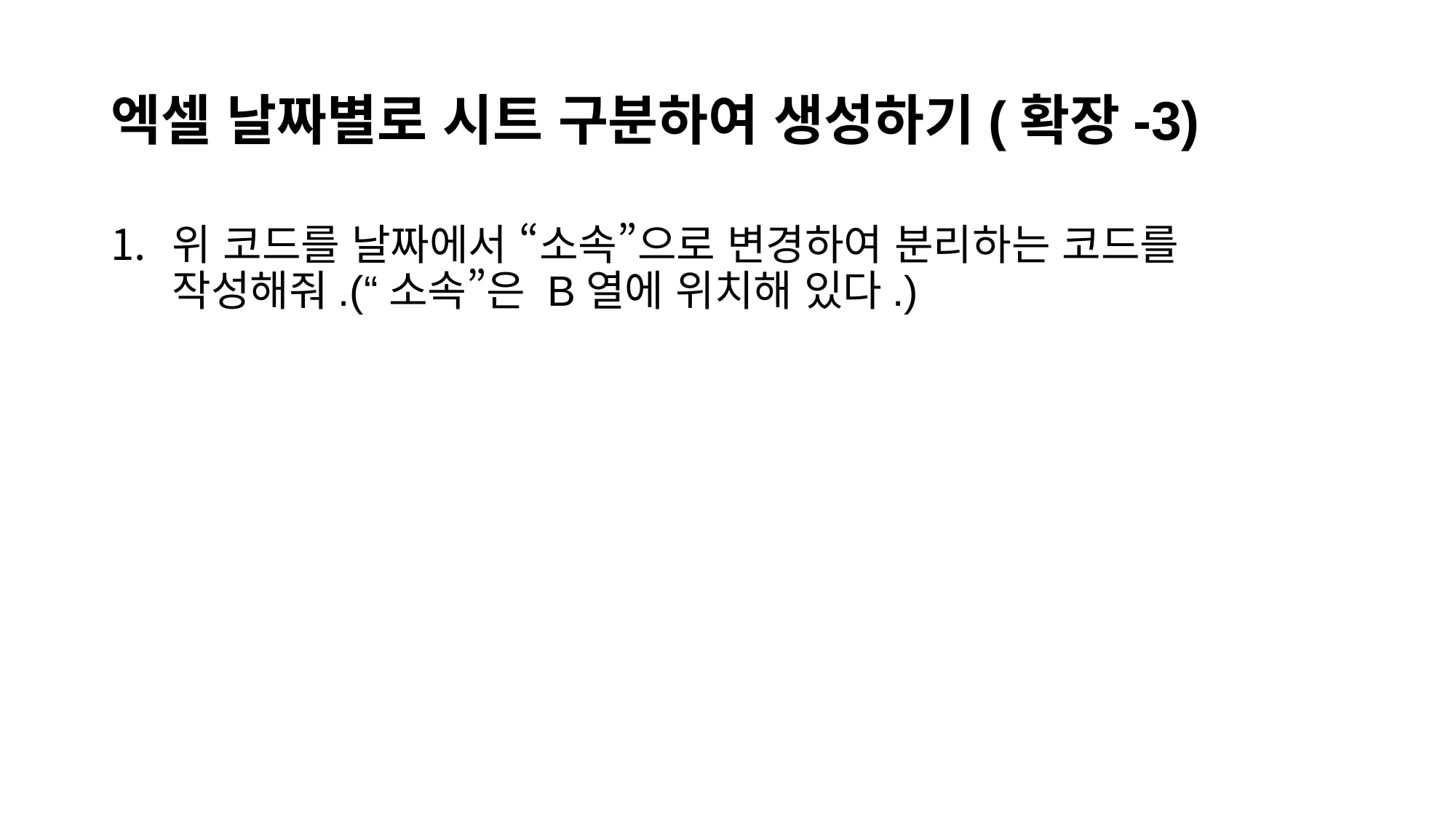

# 엑셀 날짜별로 시트 구분하여 생성하기(확장-3)
위 코드를 날짜에서 “소속”으로 변경하여 분리하는 코드를 작성해줘.(“소속”은 B열에 위치해 있다.)